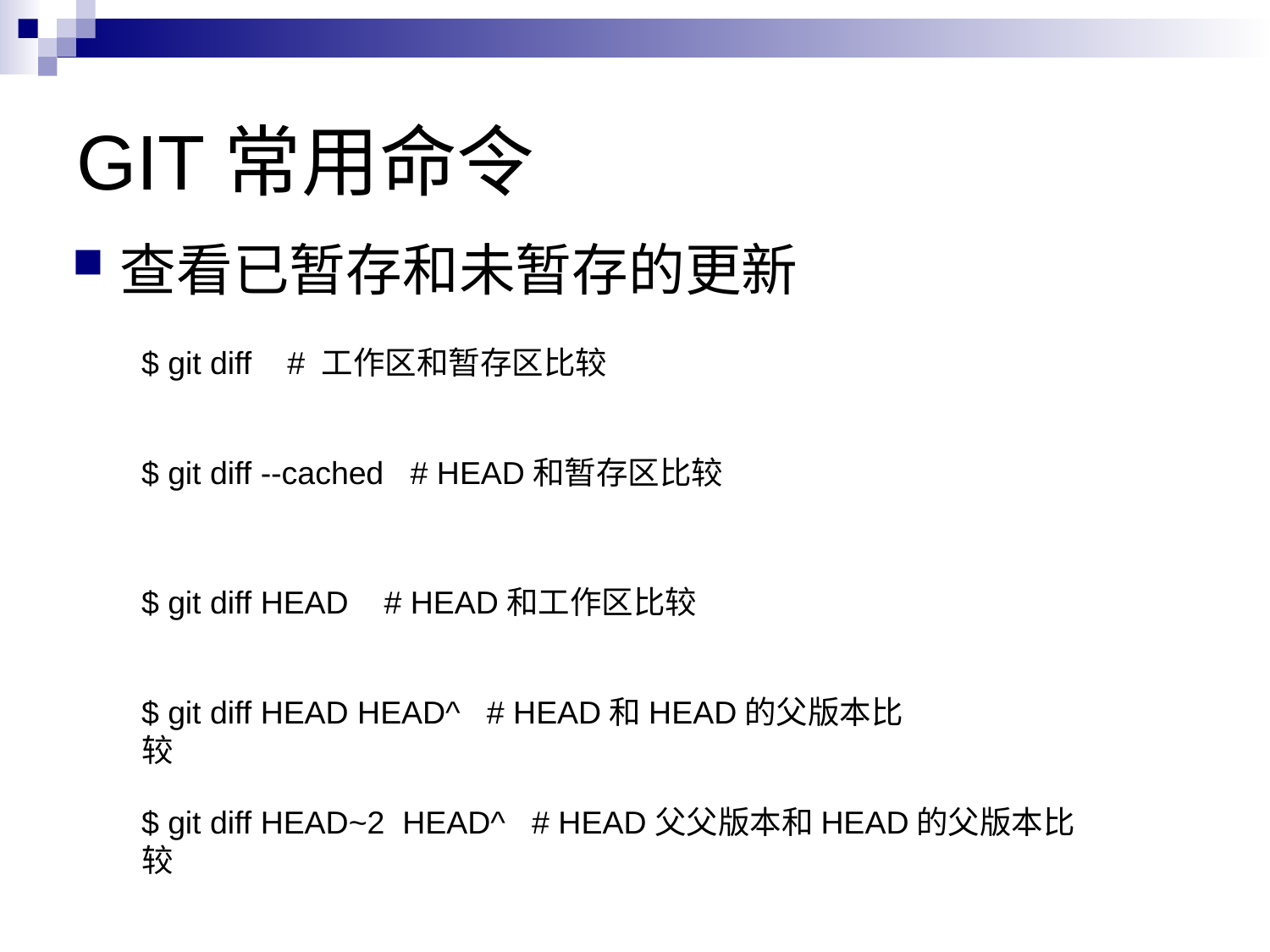

# GIT常用命令
查看已暂存和未暂存的更新
$ git diff    # 工作区和暂存区比较
$ git diff --cached   # HEAD和暂存区比较
$ git diff HEAD    # HEAD和工作区比较
$ git diff HEAD HEAD^   # HEAD和HEAD的父版本比较
$ git diff HEAD~2  HEAD^   # HEAD父父版本和HEAD的父版本比较